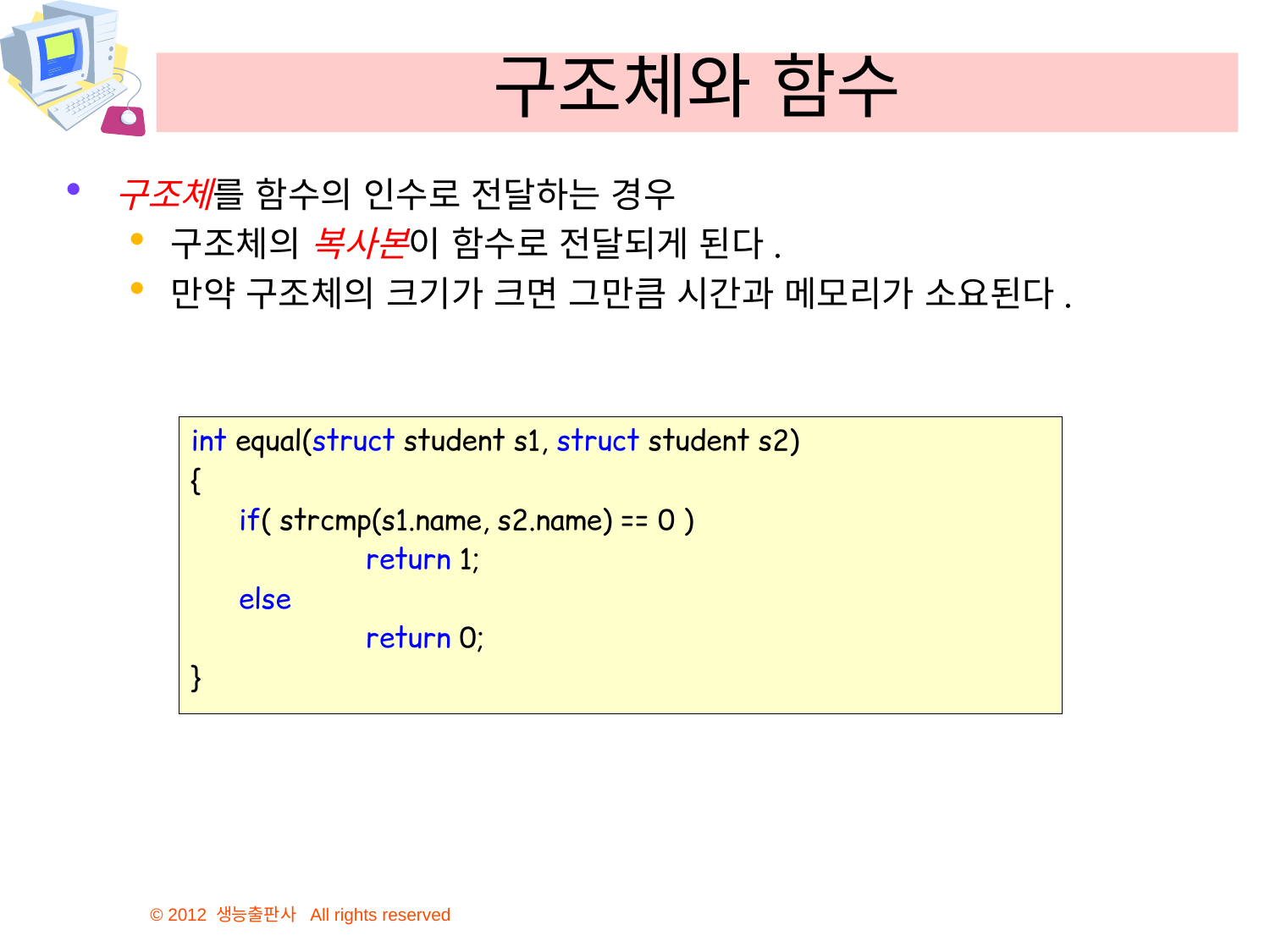

# 구조체와 함수
구조체를 함수의 인수로 전달하는 경우
구조체의 복사본이 함수로 전달되게 된다.
만약 구조체의 크기가 크면 그만큼 시간과 메모리가 소요된다.

int equal(struct student s1, struct student s2)
{
	if( strcmp(s1.name, s2.name) == 0 )
		return 1;
	else
		return 0;
}